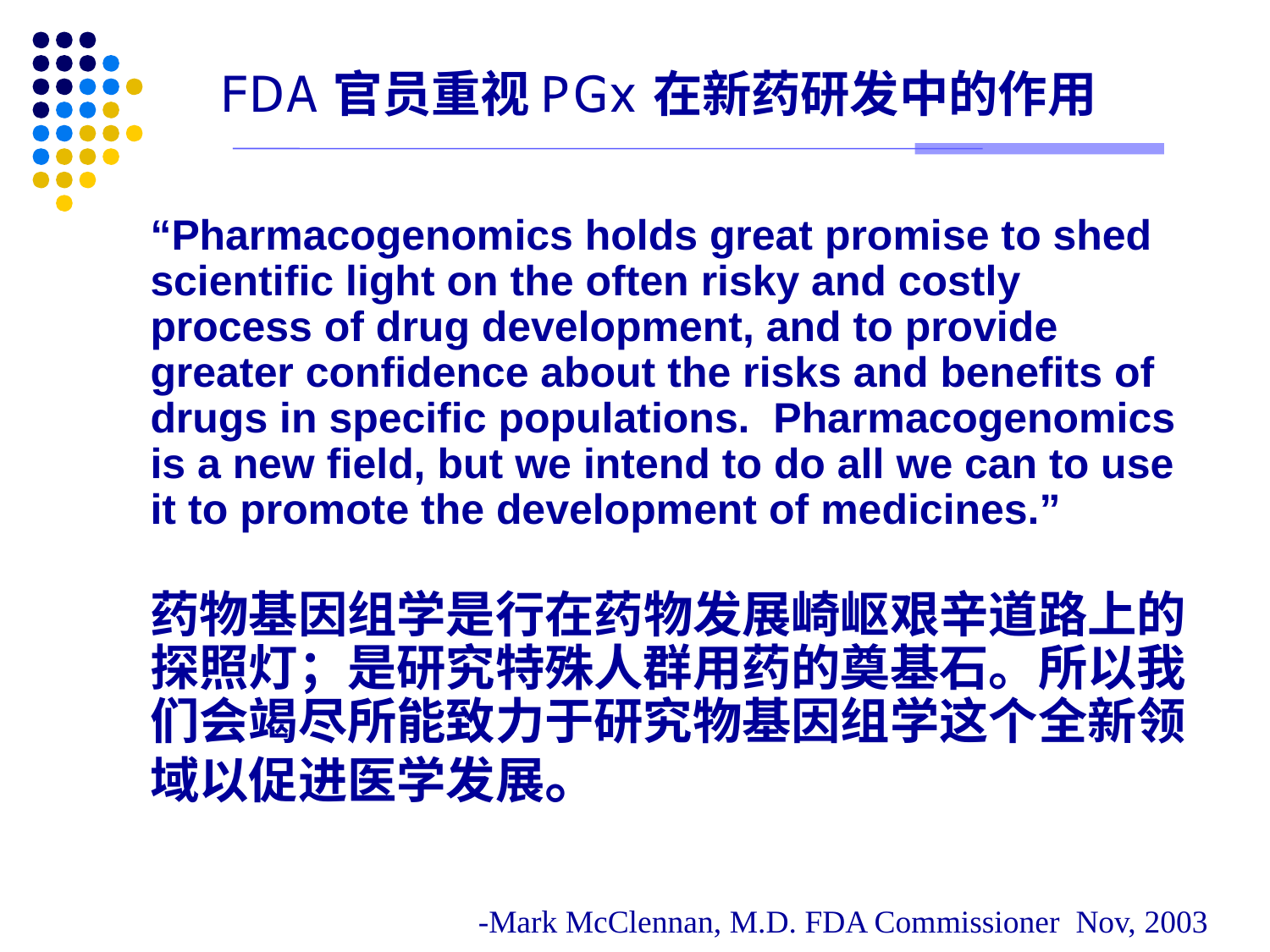

# FDA官员重视PGx在新药研发中的作用
“Pharmacogenomics holds great promise to shed scientific light on the often risky and costly process of drug development, and to provide greater confidence about the risks and benefits of drugs in specific populations.  Pharmacogenomics is a new field, but we intend to do all we can to use it to promote the development of medicines.”

药物基因组学是行在药物发展崎岖艰辛道路上的探照灯；是研究特殊人群用药的奠基石。所以我们会竭尽所能致力于研究物基因组学这个全新领域以促进医学发展。
-Mark McClennan, M.D. FDA Commissioner  Nov, 2003